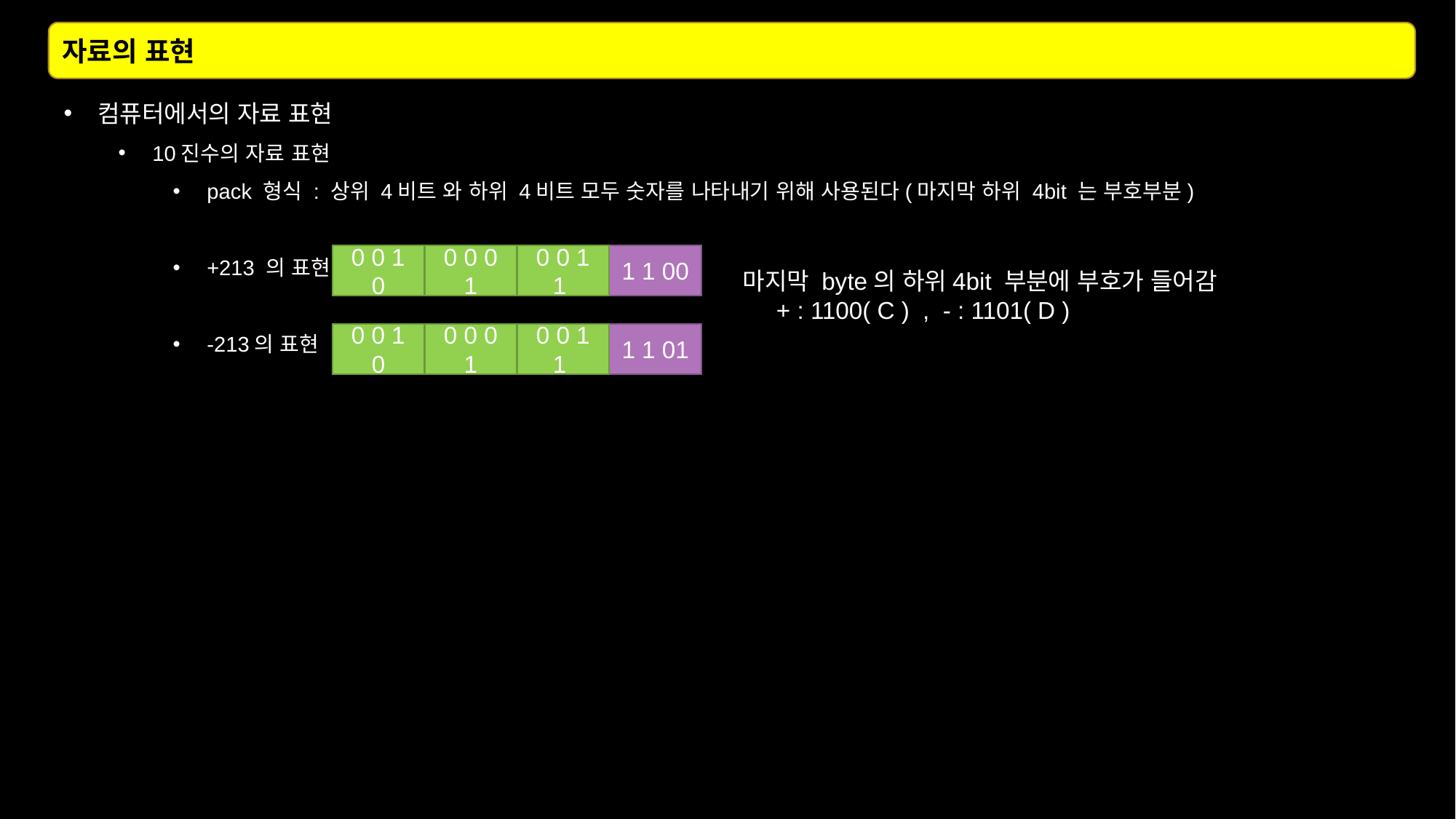

자료의 표현
컴퓨터에서의 자료 표현
10진수의 자료 표현
pack 형식 : 상위 4비트 와 하위 4비트 모두 숫자를 나타내기 위해 사용된다(마지막 하위 4bit 는 부호부분)

+213 의 표현

-213의 표현

0 0 1 0
0 0 0 1
0 0 1 1
1 1 00
마지막 byte의 하위4bit 부분에 부호가 들어감
     + : 1100( C )  ,  - : 1101( D )
0 0 1 0
0 0 0 1
0 0 1 1
1 1 01